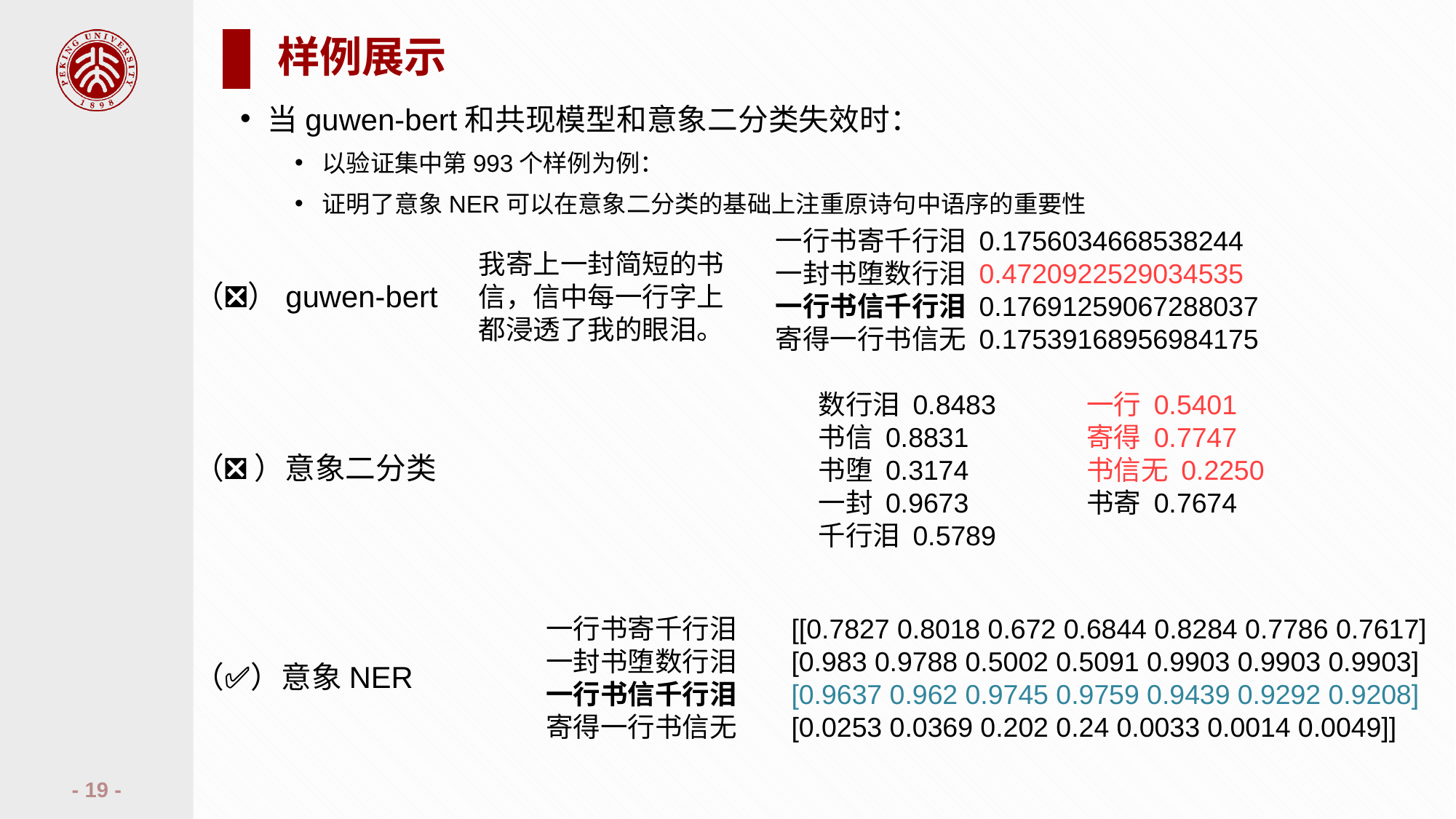

# 样例展示
当guwen-bert和共现模型和意象二分类失效时：
以验证集中第993个样例为例：
证明了意象NER可以在意象二分类的基础上注重原诗句中语序的重要性
一行书寄千行泪 0.1756034668538244
一封书堕数行泪 0.4720922529034535
一行书信千行泪 0.17691259067288037
寄得一行书信无 0.17539168956984175
我寄上一封简短的书信，信中每一行字上都浸透了我的眼泪。
（❎）guwen-bert
数行泪 0.8483
书信 0.8831
书堕 0.3174
一封 0.9673
千行泪 0.5789
一行 0.5401
寄得 0.7747
书信无 0.2250
书寄 0.7674
（❎ ）意象二分类
一行书寄千行泪
一封书堕数行泪
一行书信千行泪
寄得一行书信无
[[0.7827 0.8018 0.672 0.6844 0.8284 0.7786 0.7617] [0.983 0.9788 0.5002 0.5091 0.9903 0.9903 0.9903] [0.9637 0.962 0.9745 0.9759 0.9439 0.9292 0.9208] [0.0253 0.0369 0.202 0.24 0.0033 0.0014 0.0049]]
（✅）意象NER
- 19 -